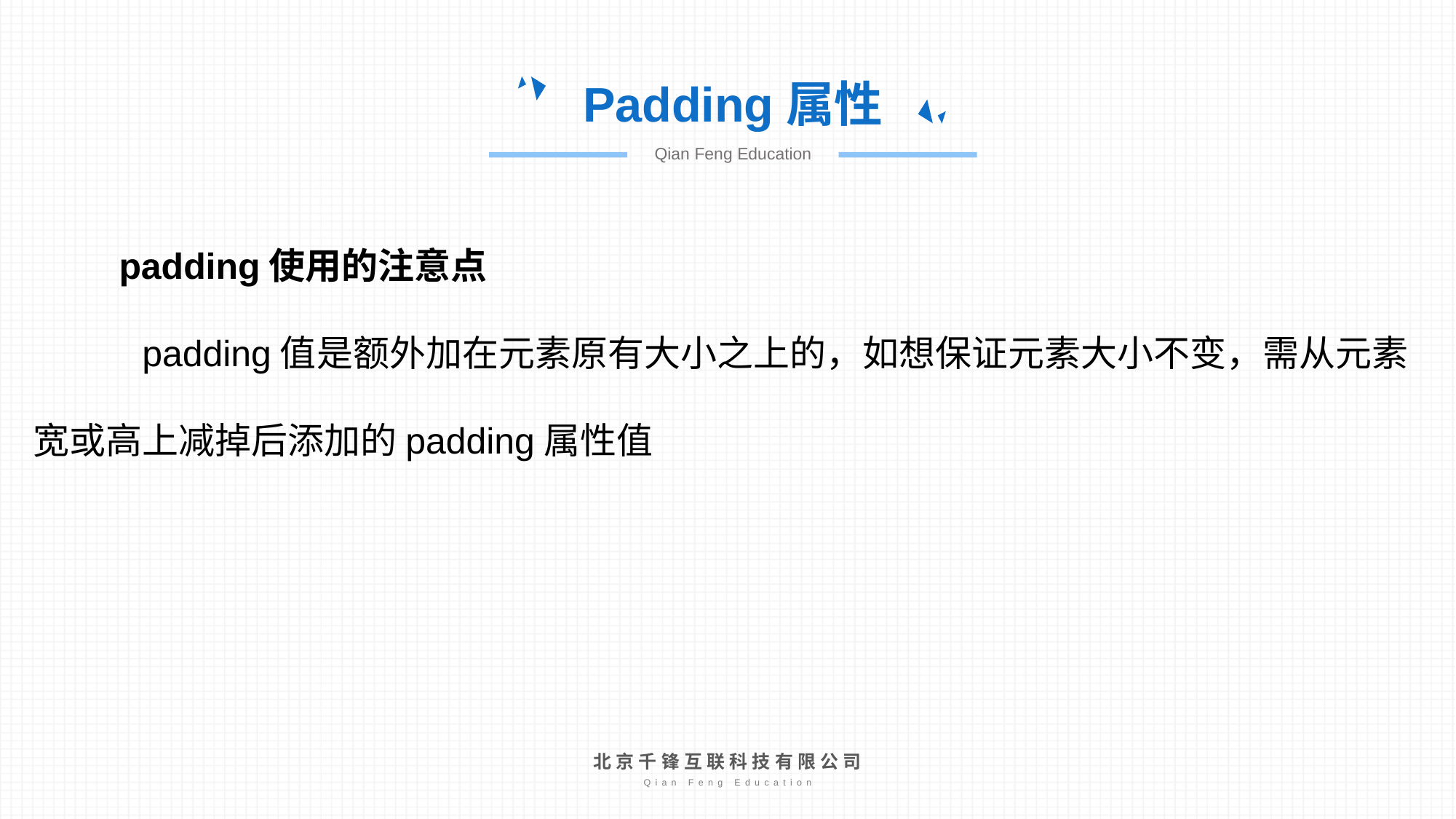

Padding属性

Qian Feng Education

padding使用的注意点
	padding值是额外加在元素原有大小之上的，如想保证元素大小不变，需从元素宽或高上减掉后添加的padding属性值

北京千锋互联科技有限公司
Qian Feng Education